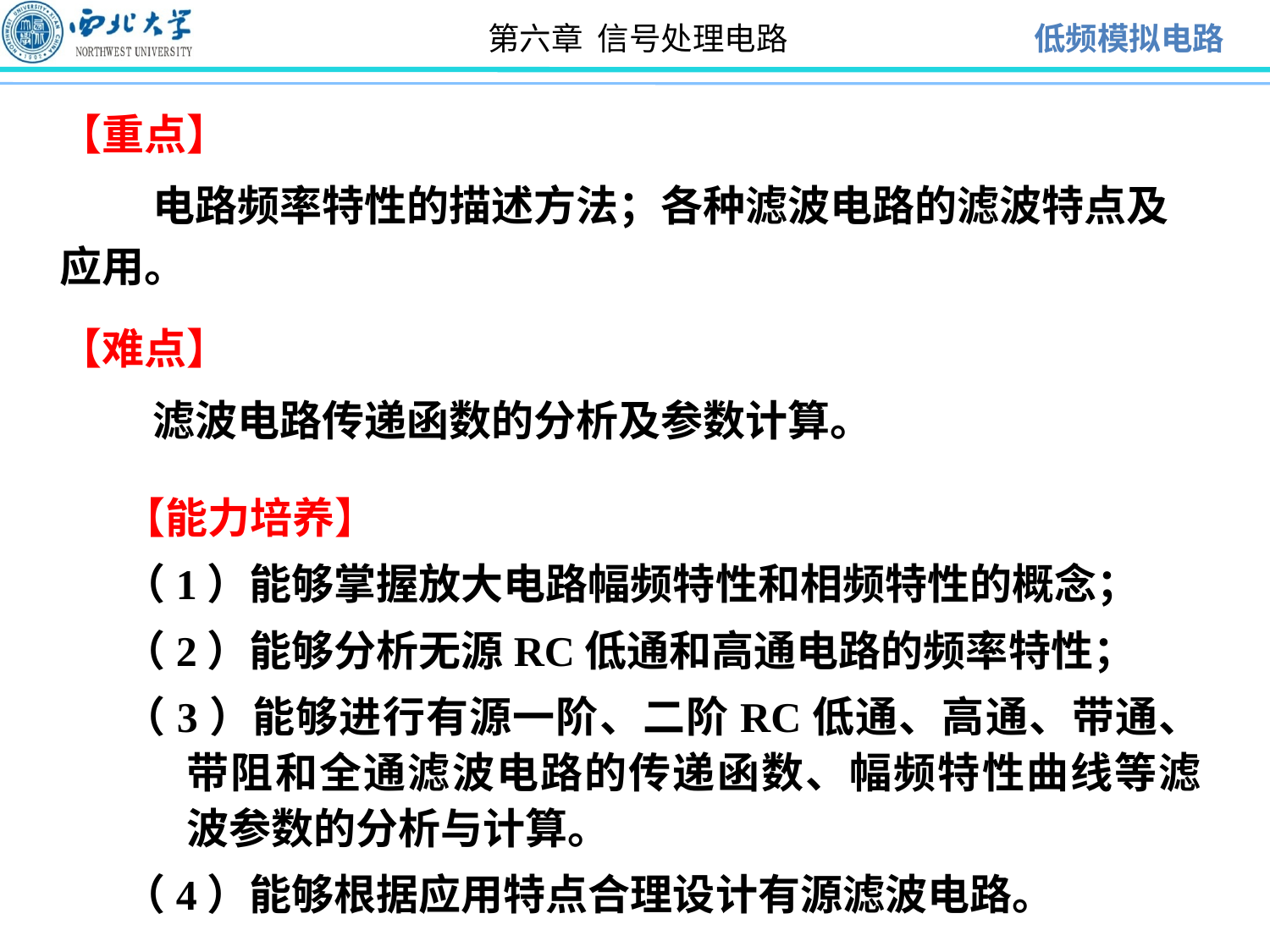

【重点】
  电路频率特性的描述方法；各种滤波电路的滤波特点及应用。
【难点】
  滤波电路传递函数的分析及参数计算。
【能力培养】
（1）能够掌握放大电路幅频特性和相频特性的概念；
（2）能够分析无源RC低通和高通电路的频率特性；
（3）能够进行有源一阶、二阶RC低通、高通、带通、带阻和全通滤波电路的传递函数、幅频特性曲线等滤波参数的分析与计算。
（4）能够根据应用特点合理设计有源滤波电路。
3